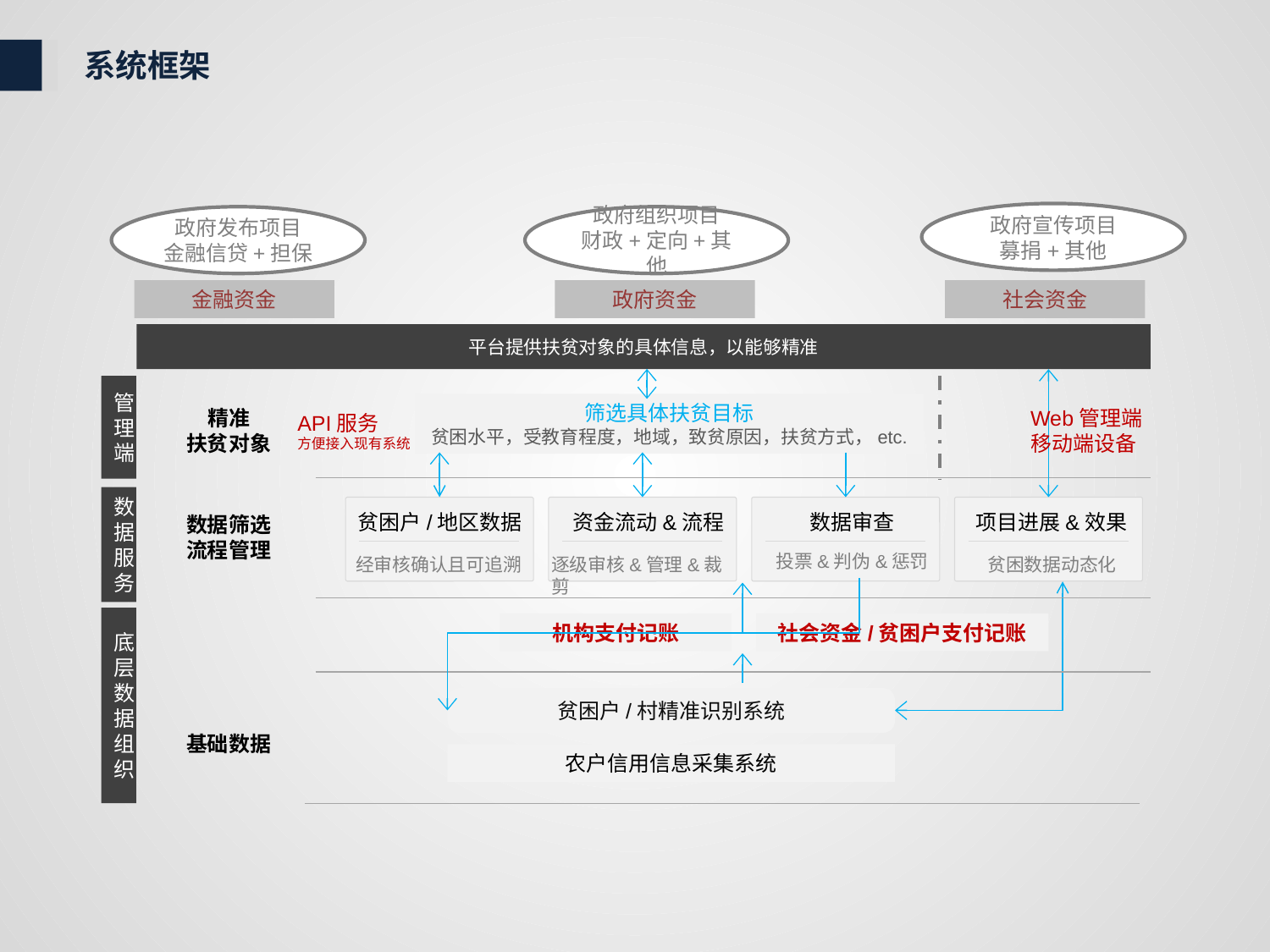

系统框架
政府宣传项目
募捐+其他
政府发布项目
金融信贷+担保
政府组织项目
财政+定向+其他
金融资金
政府资金
社会资金
平台提供扶贫对象的具体信息，以能够精准
管理端
筛选具体扶贫目标
贫困水平，受教育程度，地域，致贫原因，扶贫方式，etc.
精准
扶贫对象
Web管理端
移动端设备
API服务
方便接入现有系统
数据服务

资金流动&流程
贫困户/地区数据
数据审查
项目进展&效果
数据筛选
流程管理
投票&判伪&惩罚
经审核确认且可追溯
逐级审核&管理&裁剪
贫困数据动态化
底层数据组织
机构支付记账
社会资金/贫困户支付记账
贫困户/村精准识别系统
基础数据
农户信用信息采集系统